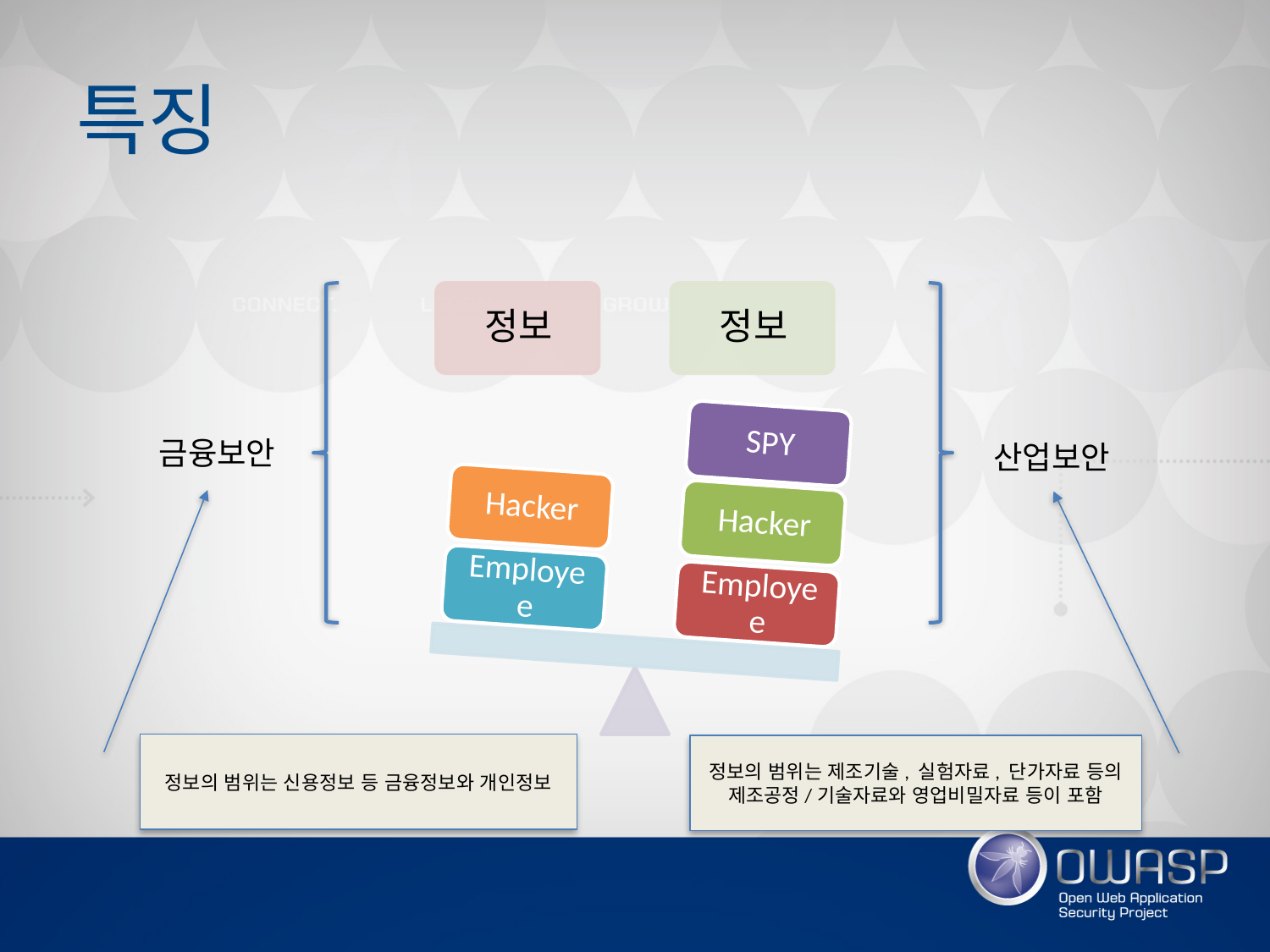

# 특징
정보
정보
Employee
Hacker
SPY
Employee
Hacker

금융보안
산업보안
정보의 범위는 신용정보 등 금융정보와 개인정보
정보의 범위는 제조기술, 실험자료, 단가자료 등의 제조공정/기술자료와 영업비밀자료 등이 포함